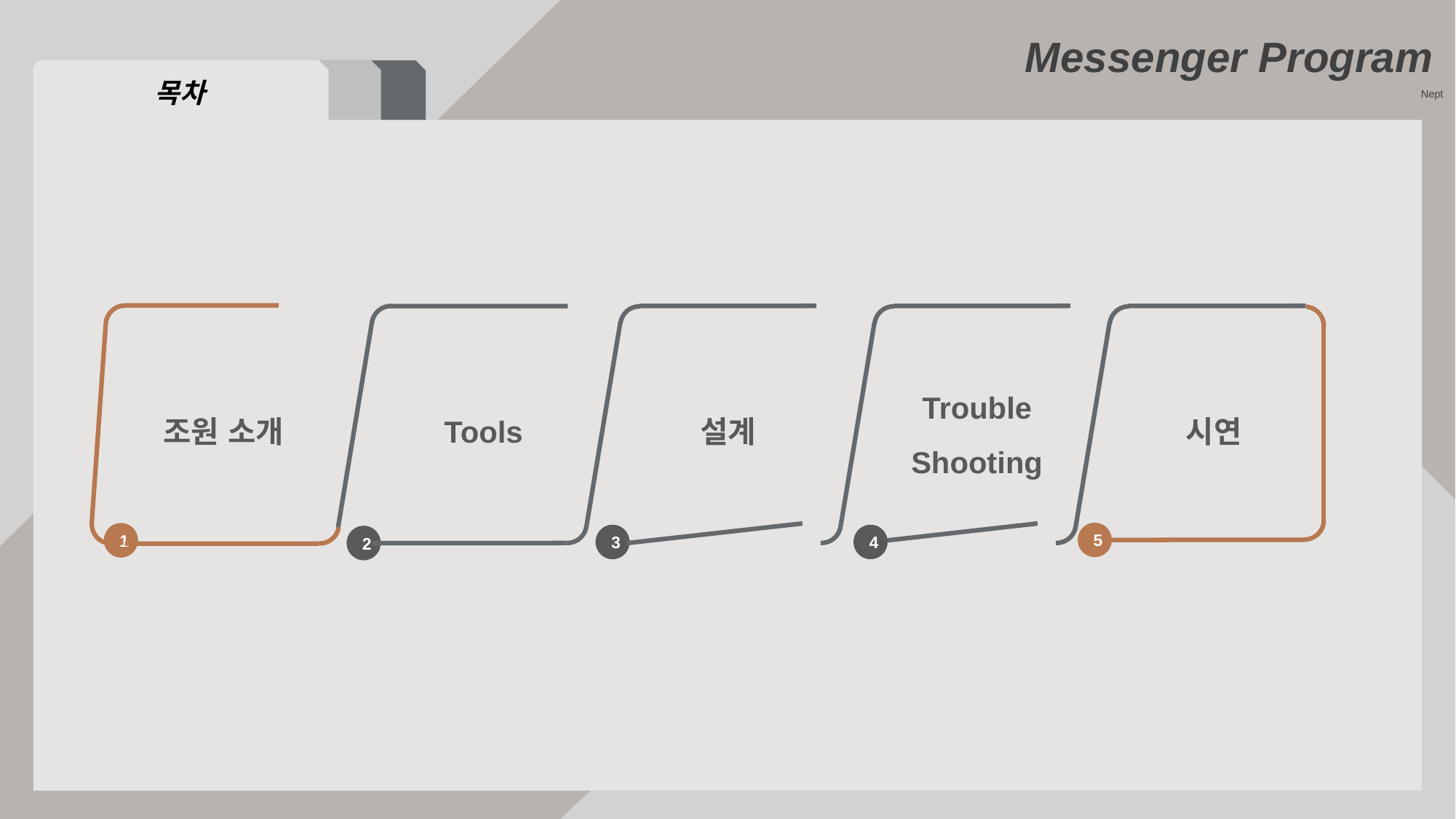

Messenger Program
Nept
목차

조원 소개
5
1
3
2

4
Trouble
Shooting
Tools
설계
시연